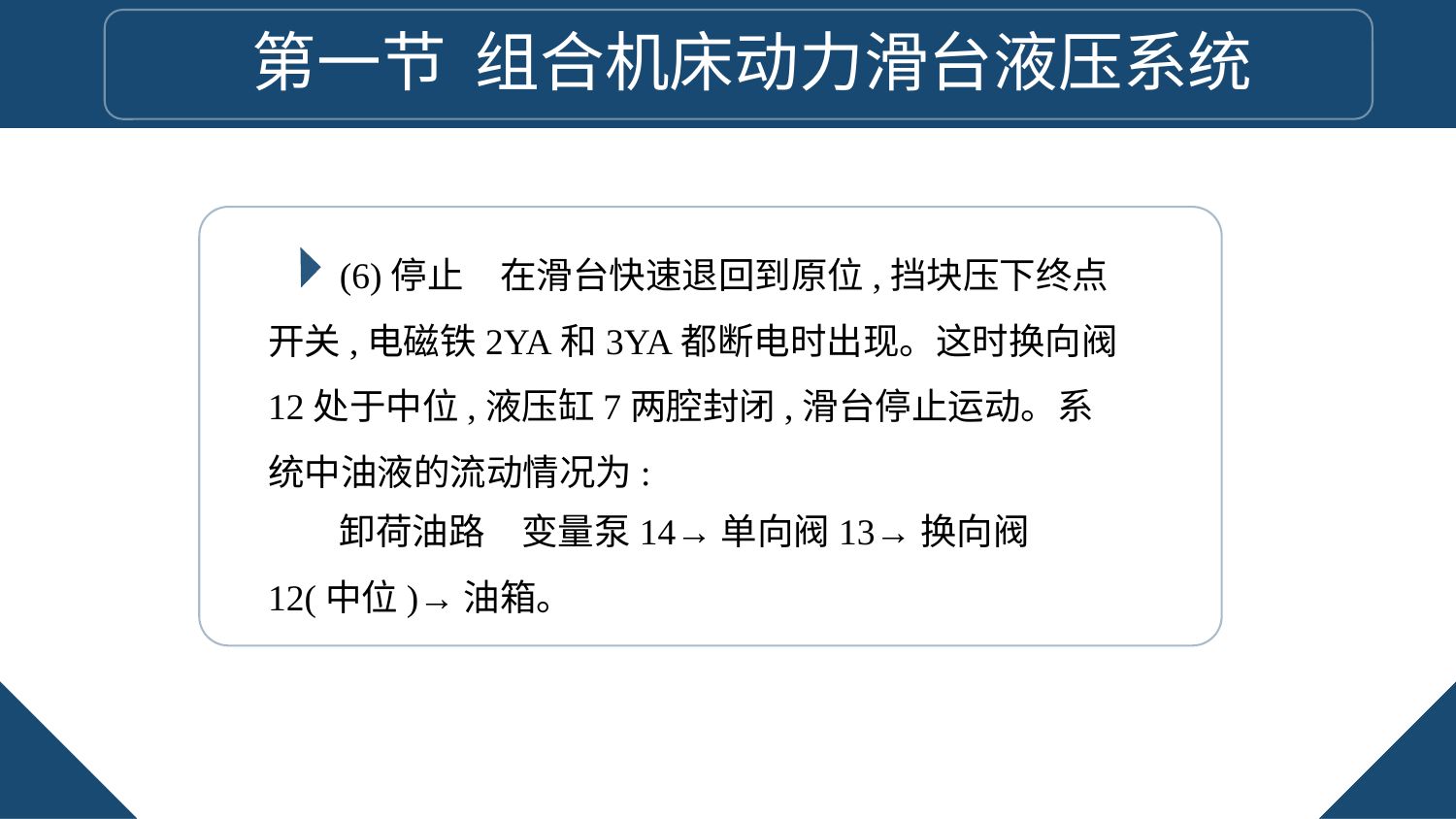

第一节  组合机床动力滑台液压系统

(6)停止　在滑台快速退回到原位,挡块压下终点开关,电磁铁2YA和3YA都断电时出现。这时换向阀12处于中位,液压缸7两腔封闭,滑台停止运动。系统中油液的流动情况为:

卸荷油路　变量泵14→单向阀13→换向阀12(中位)→油箱。